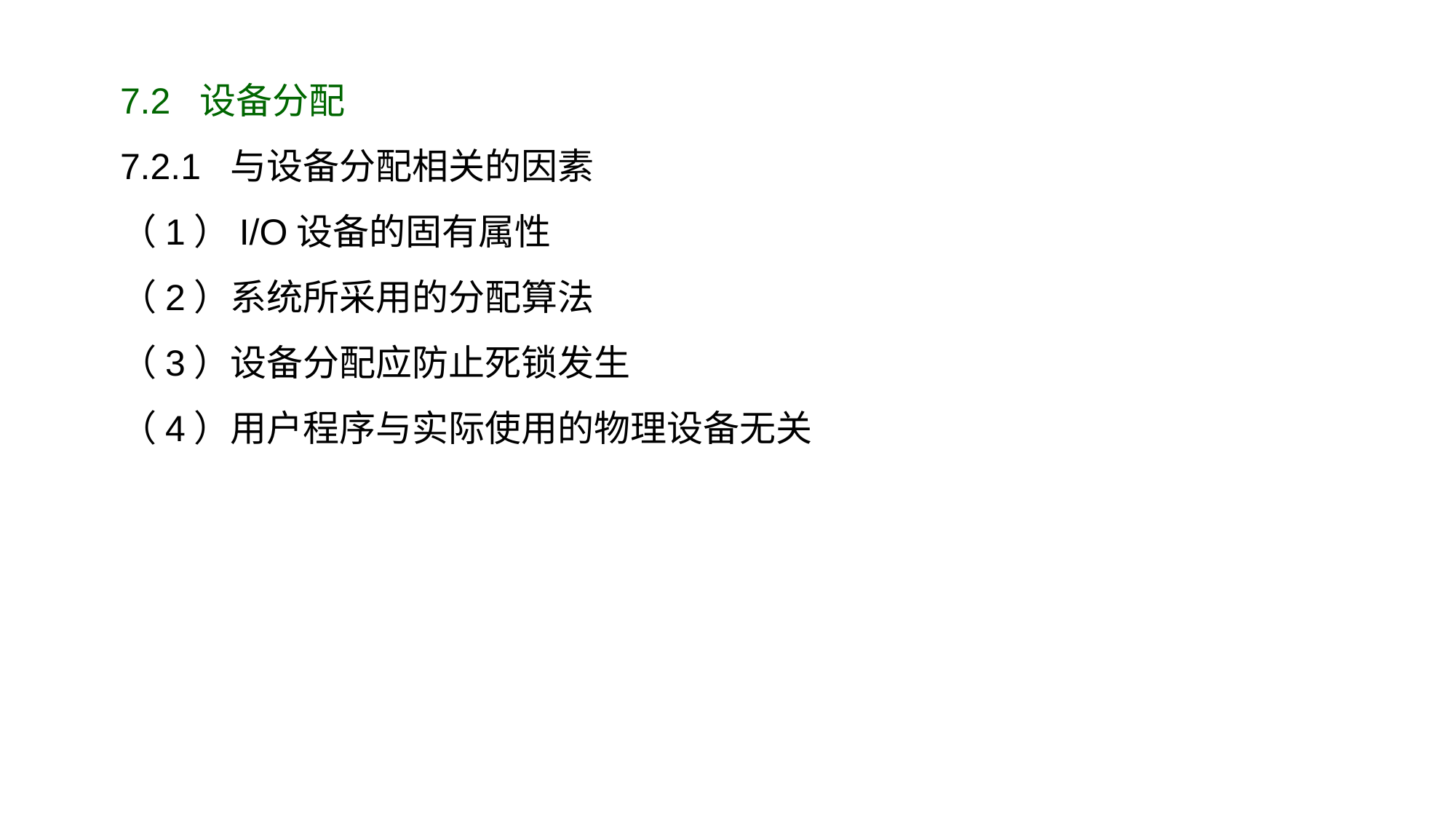

7.2  设备分配
7.2.1  与设备分配相关的因素
（1）I/O设备的固有属性
（2）系统所采用的分配算法
（3）设备分配应防止死锁发生
（4）用户程序与实际使用的物理设备无关